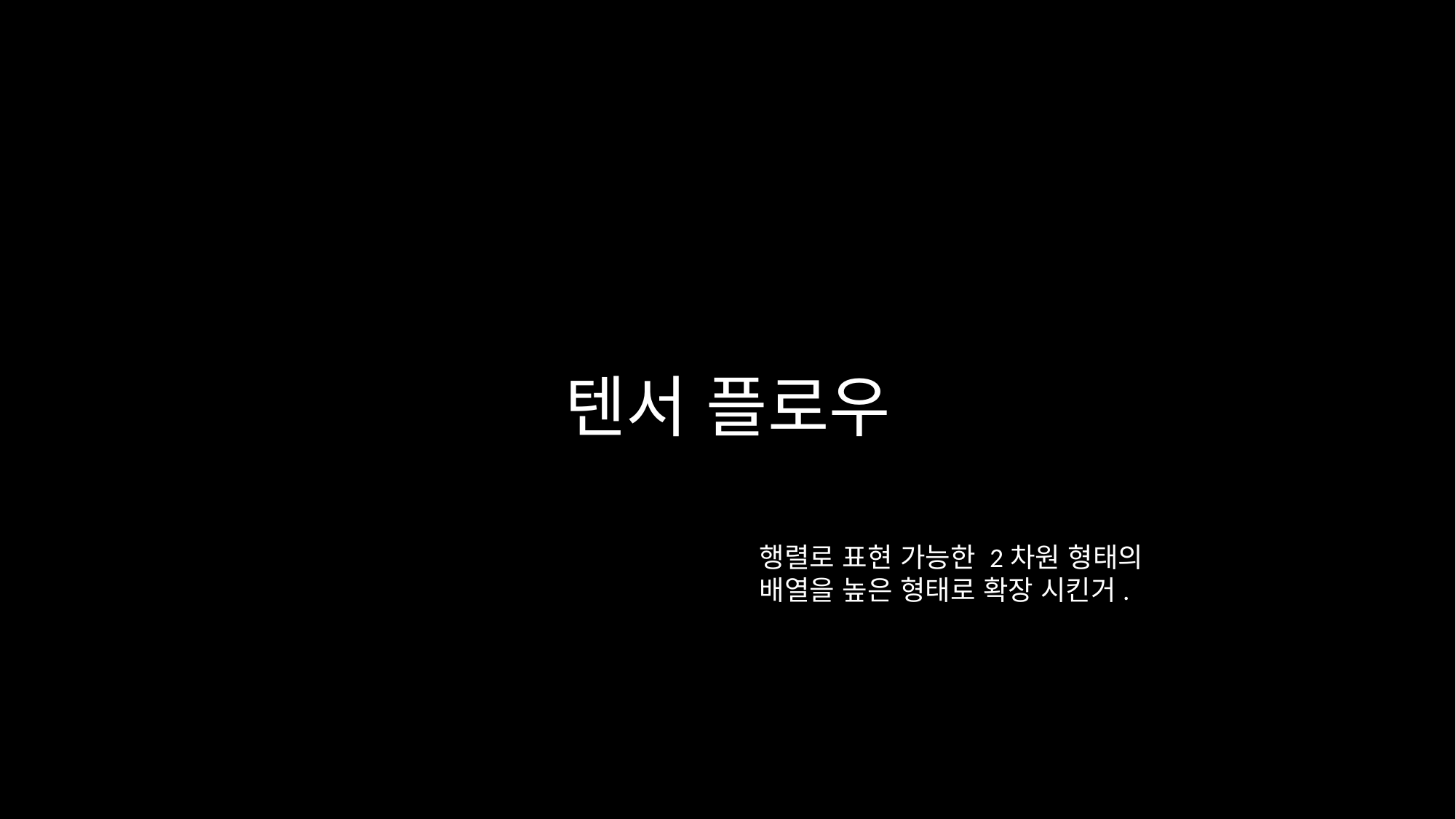

# 텐서 플로우
행렬로 표현 가능한 2차원 형태의 배열을 높은 형태로 확장 시킨거.